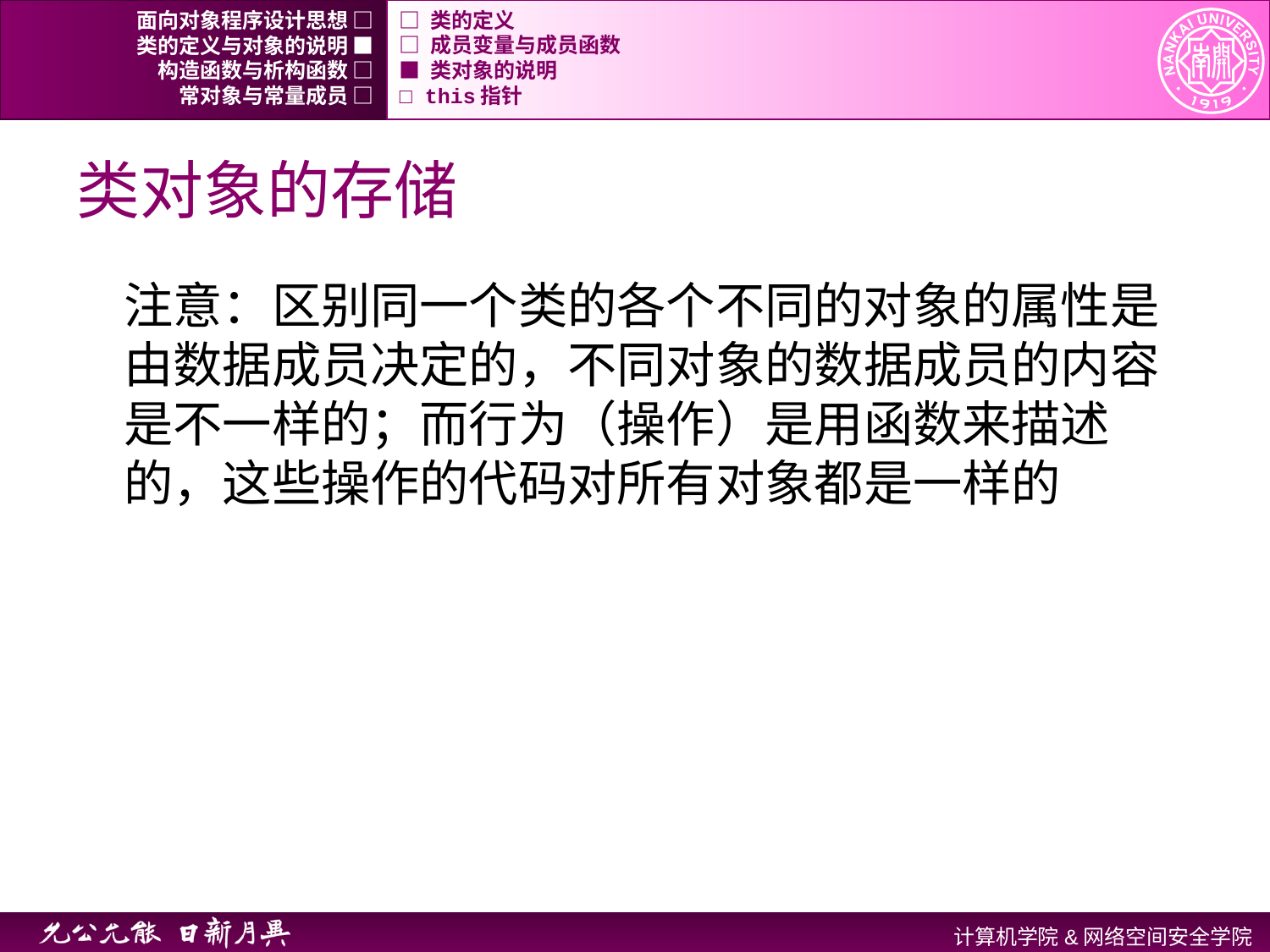

面向对象程序设计思想 □
□ 类的定义
类的定义与对象的说明 ■
□ 成员变量与成员函数
构造函数与析构函数 □
■ 类对象的说明
常对象与常量成员 □

□ this指针
# 类对象的存储
注意：区别同一个类的各个不同的对象的属性是由数据成员决定的，不同对象的数据成员的内容是不一样的；而行为（操作）是用函数来描述的，这些操作的代码对所有对象都是一样的